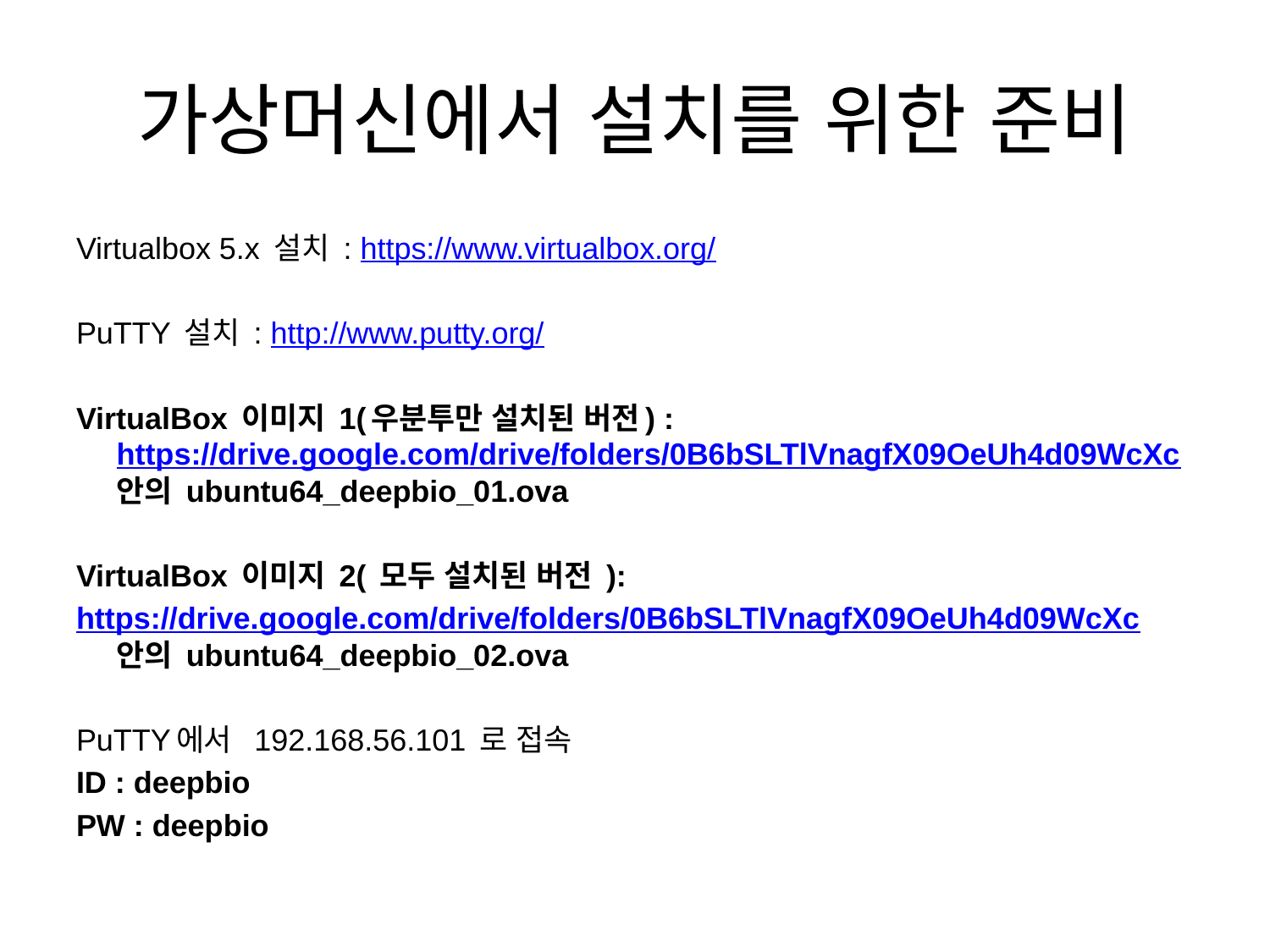

# 가상머신에서 설치를 위한 준비
Virtualbox 5.x 설치 : https://www.virtualbox.org/

PuTTY 설치 : http://www.putty.org/

VirtualBox 이미지 1(우분투만 설치된 버전) : https://drive.google.com/drive/folders/0B6bSLTlVnagfX09OeUh4d09WcXc  안의 ubuntu64_deepbio_01.ova

VirtualBox 이미지 2( 모두 설치된 버전 ):
https://drive.google.com/drive/folders/0B6bSLTlVnagfX09OeUh4d09WcXc  안의 ubuntu64_deepbio_02.ova

PuTTY에서  192.168.56.101 로 접속
ID : deepbio
PW : deepbio